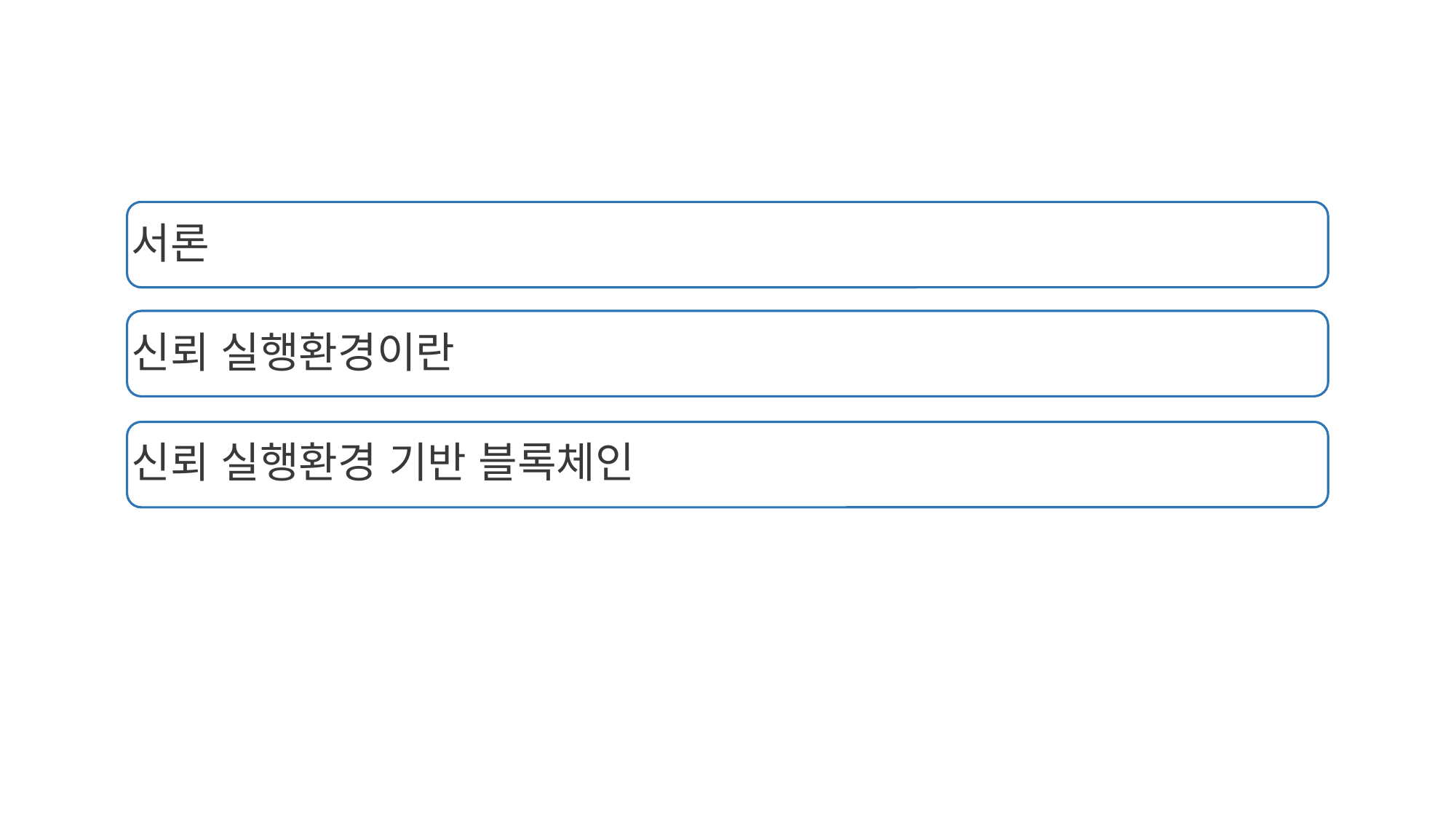

서론
신뢰 실행환경이란
신뢰 실행환경 기반 블록체인

결론